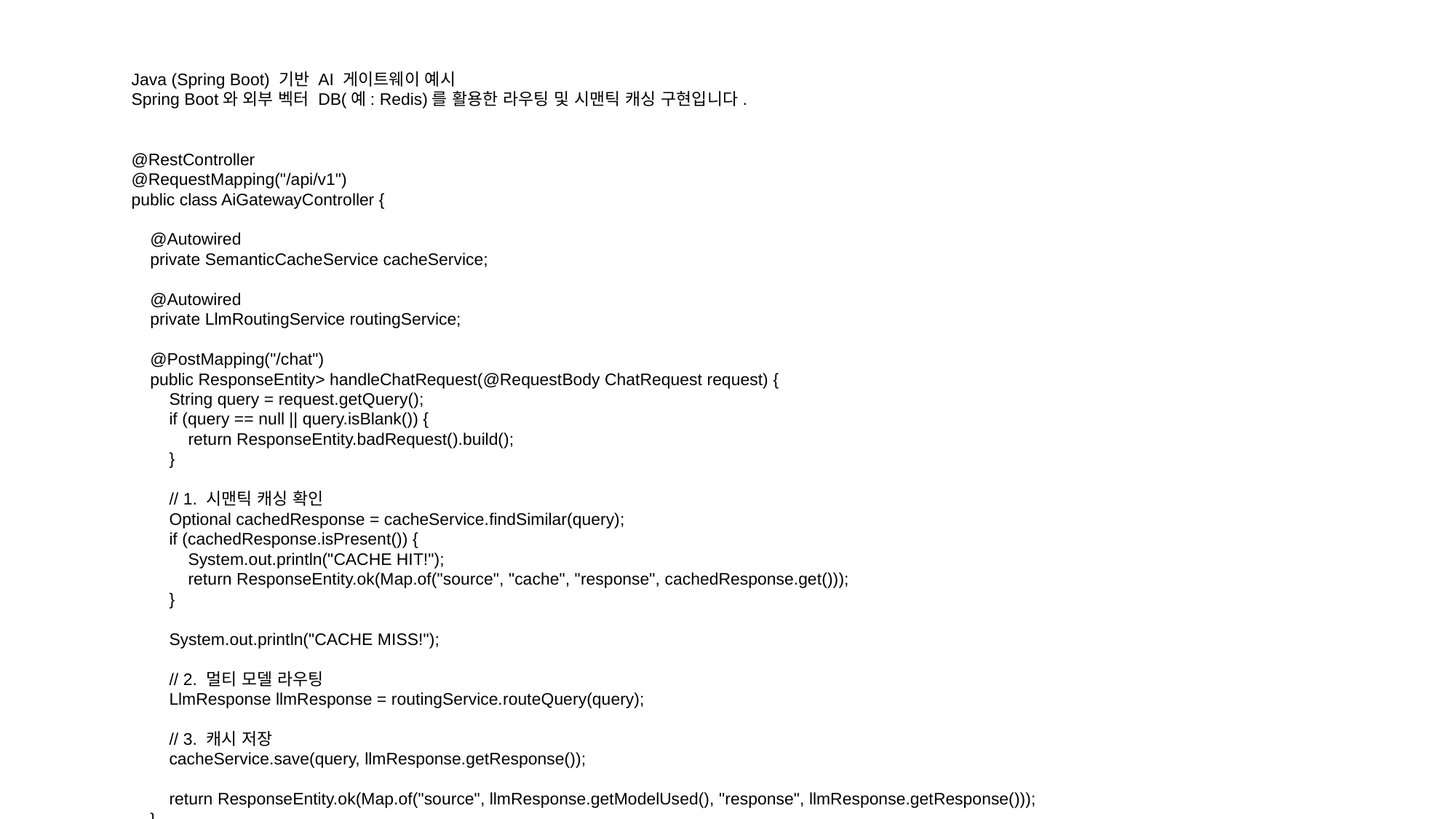

Java (Spring Boot) 기반 AI 게이트웨이 예시
Spring Boot와 외부 벡터 DB(예: Redis)를 활용한 라우팅 및 시맨틱 캐싱 구현입니다.

@RestController
@RequestMapping("/api/v1")
public class AiGatewayController {

    @Autowired
    private SemanticCacheService cacheService;

    @Autowired
    private LlmRoutingService routingService;

    @PostMapping("/chat")
    public ResponseEntity> handleChatRequest(@RequestBody ChatRequest request) {
        String query = request.getQuery();
        if (query == null || query.isBlank()) {
            return ResponseEntity.badRequest().build();
        }

        // 1. 시맨틱 캐싱 확인
        Optional cachedResponse = cacheService.findSimilar(query);
        if (cachedResponse.isPresent()) {
            System.out.println("CACHE HIT!");
            return ResponseEntity.ok(Map.of("source", "cache", "response", cachedResponse.get()));
        }

        System.out.println("CACHE MISS!");

        // 2. 멀티 모델 라우팅
        LlmResponse llmResponse = routingService.routeQuery(query);

        // 3. 캐시 저장
        cacheService.save(query, llmResponse.getResponse());

        return ResponseEntity.ok(Map.of("source", llmResponse.getModelUsed(), "response", llmResponse.getResponse()));
    }
}

// LlmRoutingService.java
@Service
public class LlmRoutingService {
    public LlmResponse routeQuery(String query) {
        // 룰 기반 라우팅 로직
        if (query.length() > 200 || containsKeywords(query, "analyze", "summarize")) {
            return callAdvancedLlm(query);
        } else {
            return callFastLlm(query);
        }
    }

    private LlmResponse callAdvancedLlm(String query) {
        // WebClient 등을 사용한 외부 고성능 LLM API 호출
        System.out.println("Calling ADVANCED LLM for: " + query);
        String response = "Advanced model's answer for '" + query + "'";
        return new LlmResponse("advanced_llm", response);
    }
    // ... callFastLlm 구현
}

// SemanticCacheService.java
@Service
public class SemanticCacheService {
    // Vector DB (Redis, Milvus 등) 연동 로직
    public Optional findSimilar(String query) {
        // 1. 쿼리를 임베딩 벡터로 변환
        // 2. 벡터 DB에서 코사인 유사도 검색 수행
        // 3. 임계값 이상이면 해당 응답 반환
        return Optional.empty(); // 데모용
    }

    public void save(String query, String response) {
        // 쿼리와 응답을 벡터와 함께 DB에 저장
    }
}